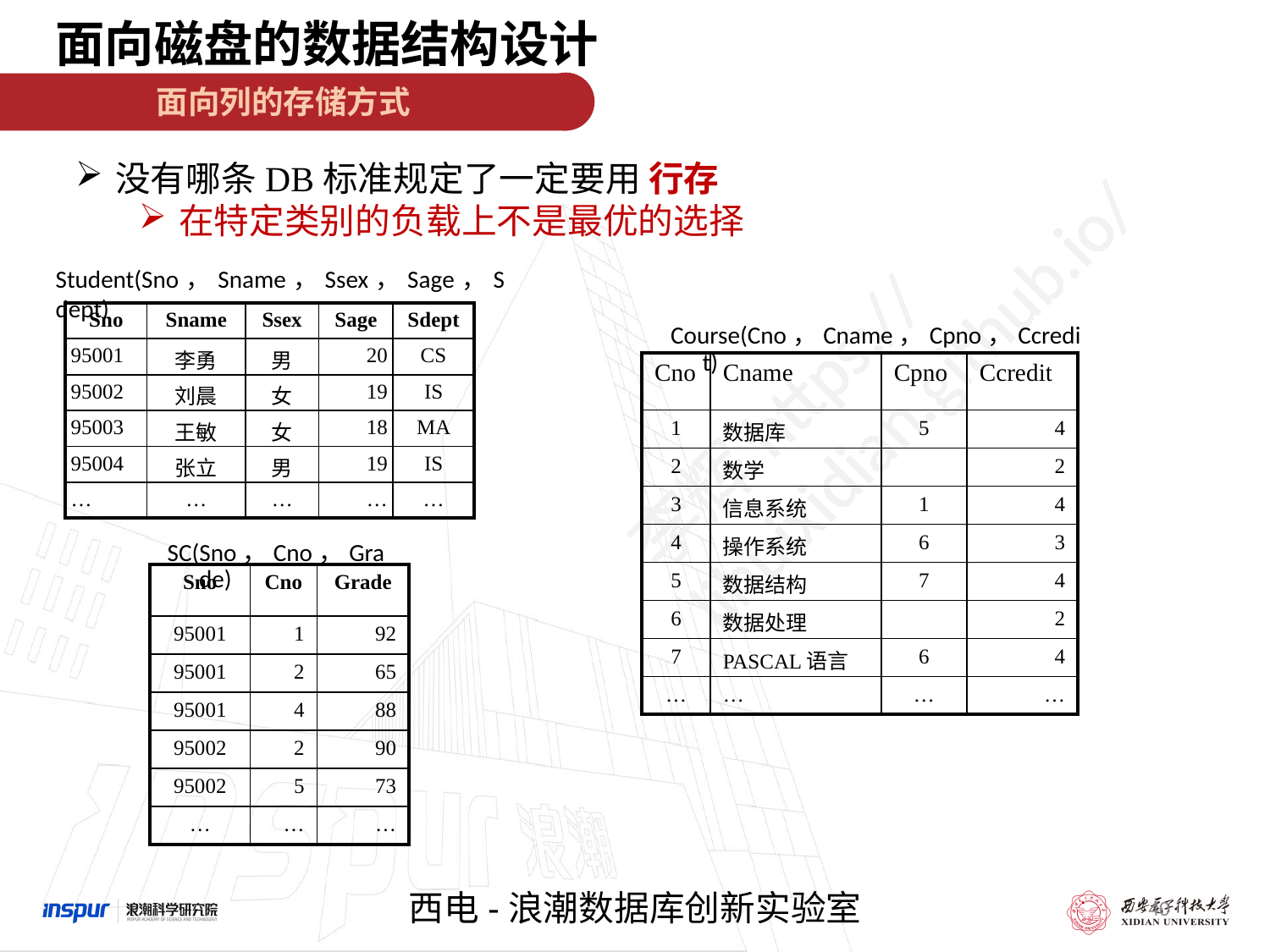

面向磁盘的数据结构设计

面向列的存储方式
没有哪条DB标准规定了一定要用 行存
在特定类别的负载上不是最优的选择

Student(Sno，Sname，Ssex，Sage，Sdept)
| Sno | Sname | Ssex | Sage | Sdept |
| --- | --- | --- | --- | --- |
| 95001 | 李勇 | 男 | 20 | CS |
| 95002 | 刘晨 | 女 | 19 | IS |
| 95003 | 王敏 | 女 | 18 | MA |
| 95004 | 张立 | 男 | 19 | IS |
| … | … | … | … | … |
Course(Cno，Cname，Cpno，Ccredit)
| Cno | Cname | Cpno | Ccredit |
| --- | --- | --- | --- |
| 1 | 数据库 | 5 | 4 |
| 2 | 数学 |  | 2 |
| 3 | 信息系统 | 1 | 4 |
| 4 | 操作系统 | 6 | 3 |
| 5 | 数据结构 | 7 | 4 |
| 6 | 数据处理 |  | 2 |
| 7 | PASCAL语言 | 6 | 4 |
| … | … | … | … |
SC(Sno，Cno，Grade)
| Sno | Cno | Grade |
| --- | --- | --- |
| 95001 | 1 | 92 |
| 95001 | 2 | 65 |
| 95001 | 4 | 88 |
| 95002 | 2 | 90 |
| 95002 | 5 | 73 |
| … | … | … |
40